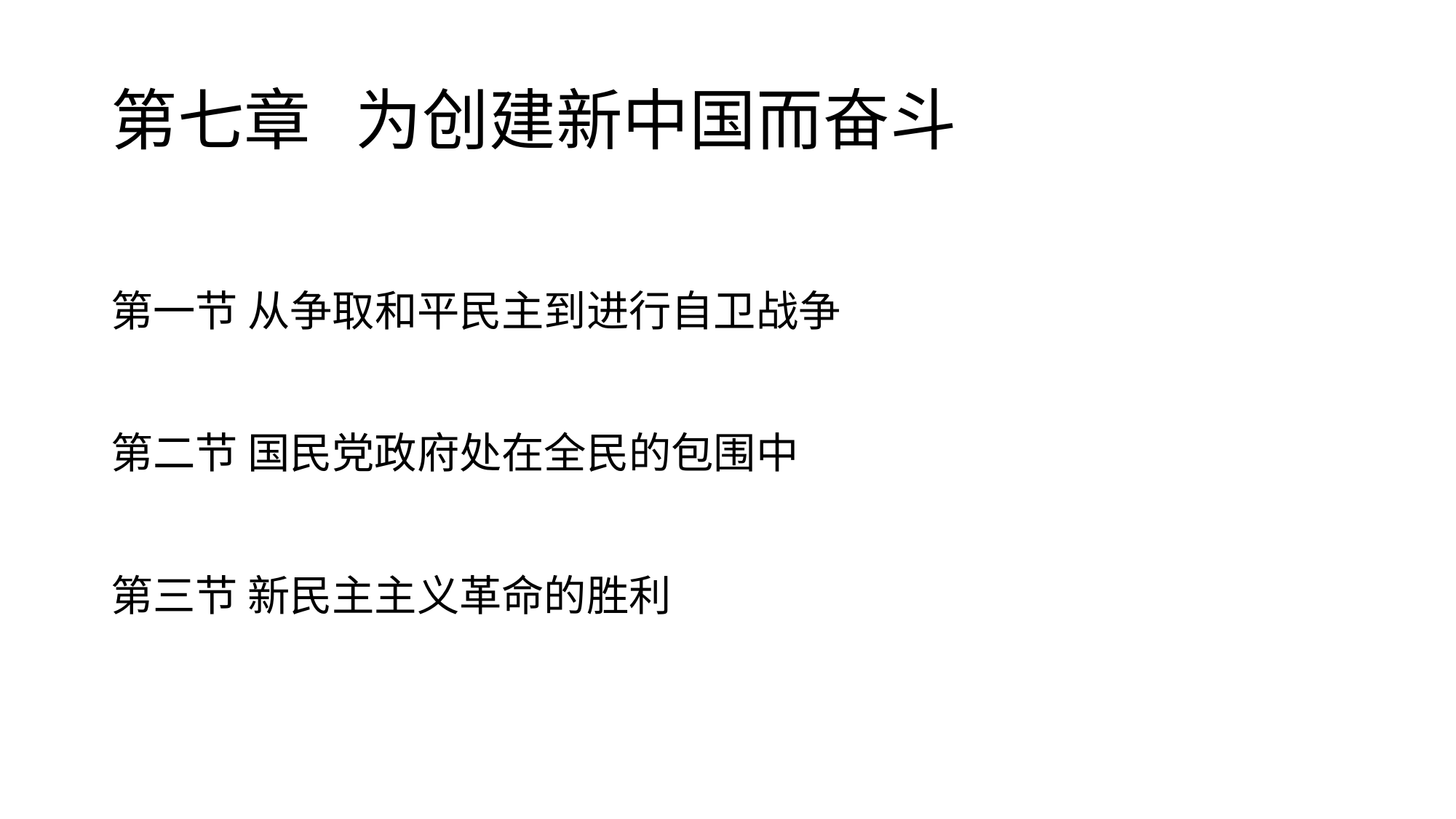

# 第七章   为创建新中国而奋斗
第一节 从争取和平民主到进行自卫战争
第二节 国民党政府处在全民的包围中
第三节 新民主主义革命的胜利